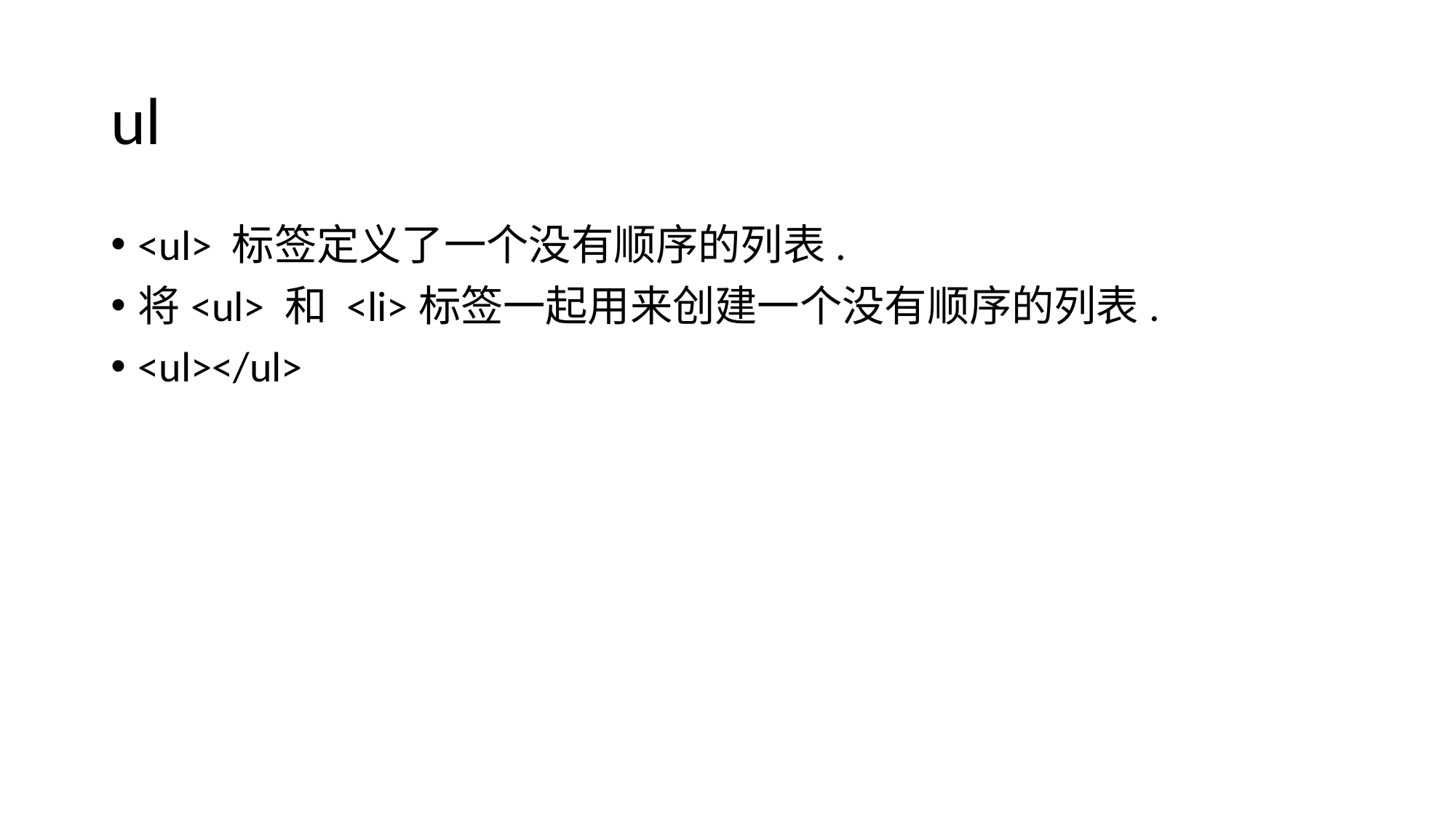

# ul
<ul> 标签定义了一个没有顺序的列表.
将<ul> 和 <li>标签一起用来创建一个没有顺序的列表.
<ul></ul>